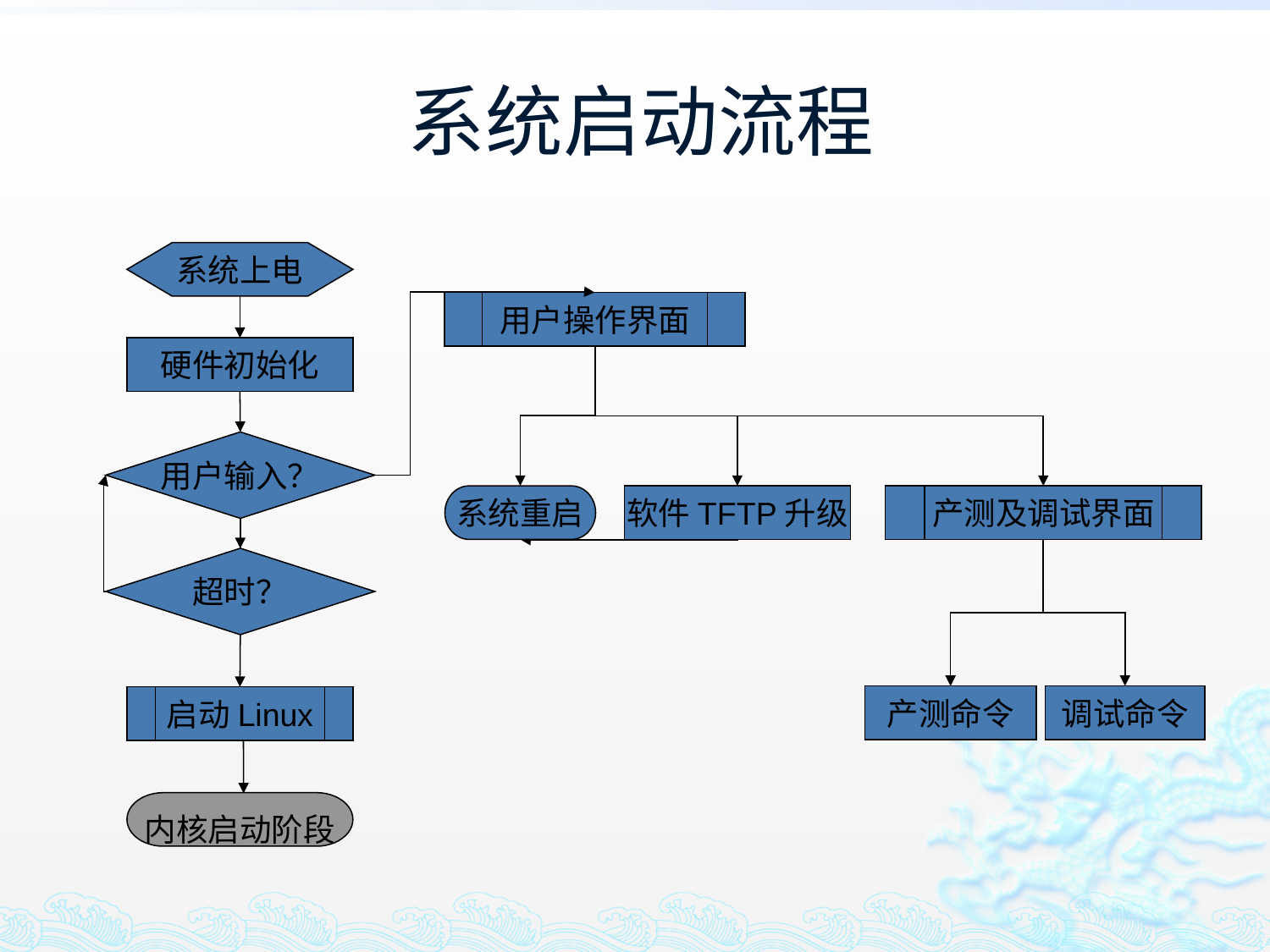

# 系统启动流程
系统上电
用户操作界面
硬件初始化
用户输入？
系统重启
软件TFTP升级
产测及调试界面
超时？
产测命令
调试命令
启动Linux

内核启动阶段